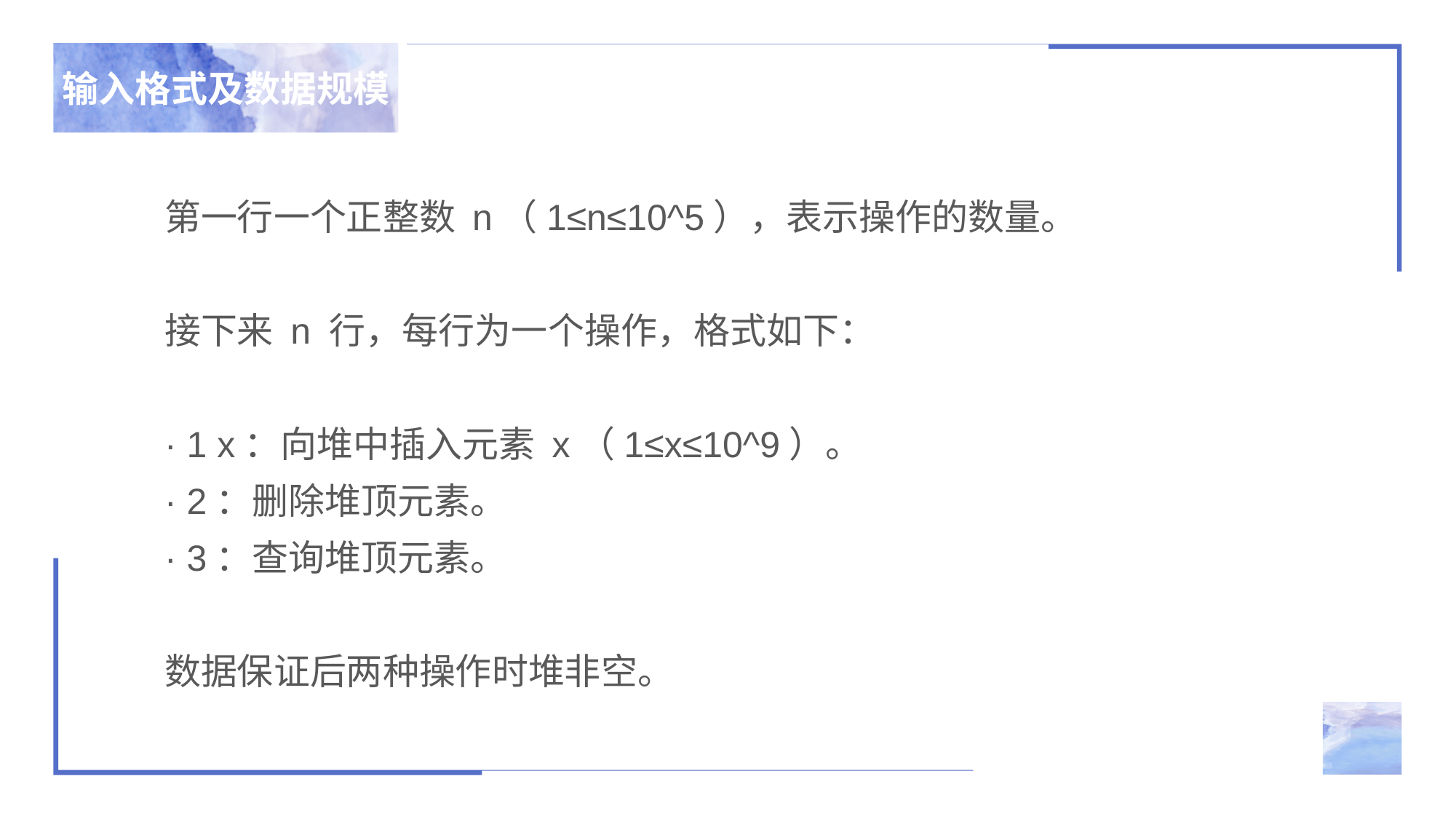

输入格式及数据规模

输入格式及数据规模
第一行一个正整数 n（1≤n≤10^5），表示操作的数量。

接下来 n 行，每行为一个操作，格式如下：

· 1 x：向堆中插入元素 x（1≤x≤10^9）。
· 2：删除堆顶元素。
· 3：查询堆顶元素。

数据保证后两种操作时堆非空。